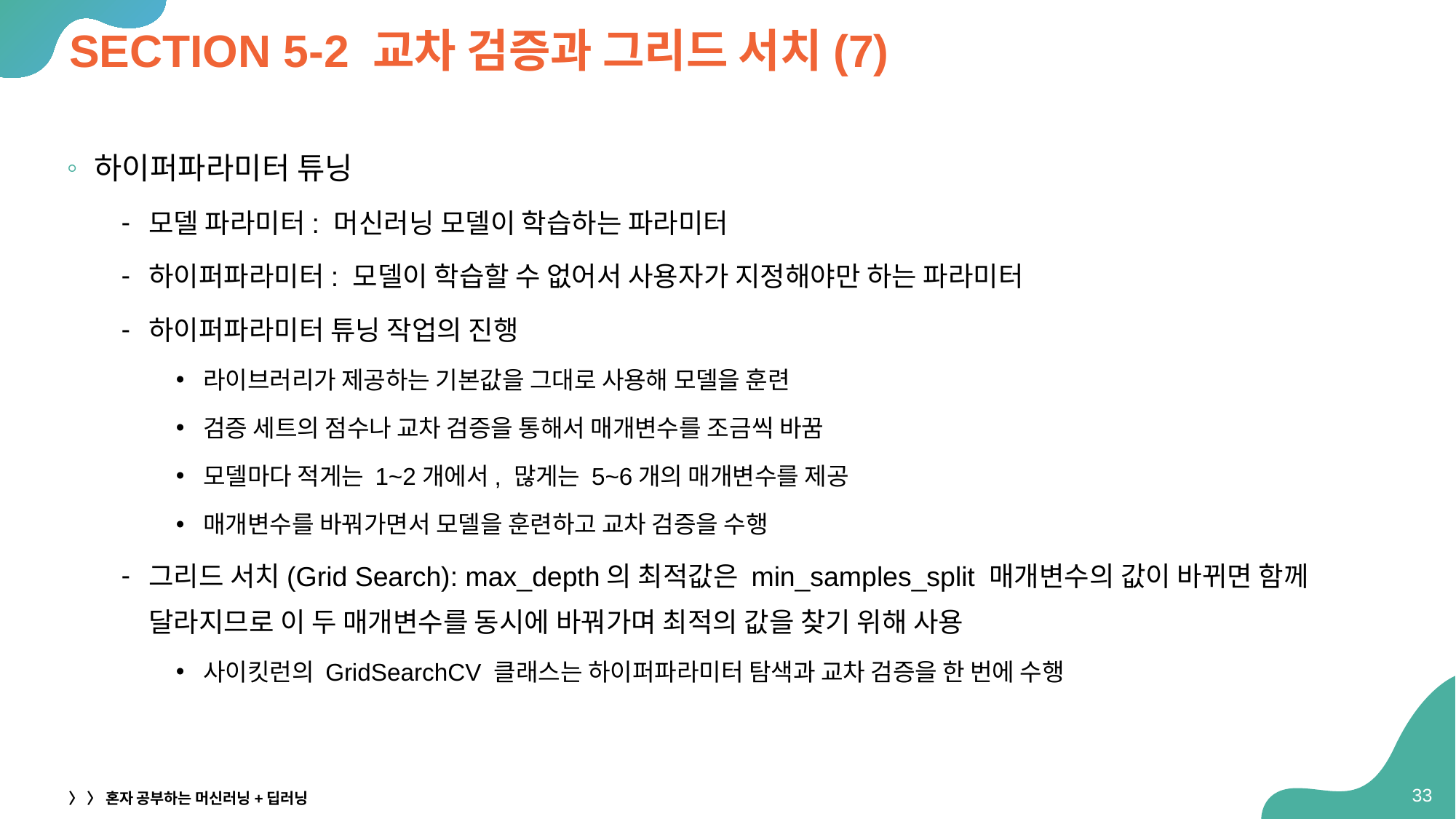

# SECTION 5-2 교차 검증과 그리드 서치(7)
하이퍼파라미터 튜닝
모델 파라미터: 머신러닝 모델이 학습하는 파라미터
하이퍼파라미터: 모델이 학습할 수 없어서 사용자가 지정해야만 하는 파라미터
하이퍼파라미터 튜닝 작업의 진행
라이브러리가 제공하는 기본값을 그대로 사용해 모델을 훈련
검증 세트의 점수나 교차 검증을 통해서 매개변수를 조금씩 바꿈
모델마다 적게는 1~2개에서, 많게는 5~6개의 매개변수를 제공
매개변수를 바꿔가면서 모델을 훈련하고 교차 검증을 수행
그리드 서치(Grid Search): max_depth의 최적값은 min_samples_split 매개변수의 값이 바뀌면 함께
달라지므로 이 두 매개변수를 동시에 바꿔가며 최적의 값을 찾기 위해 사용
사이킷런의 GridSearchCV 클래스는 하이퍼파라미터 탐색과 교차 검증을 한 번에 수행
33
〉 〉 혼자 공부하는 머신러닝+딥러닝